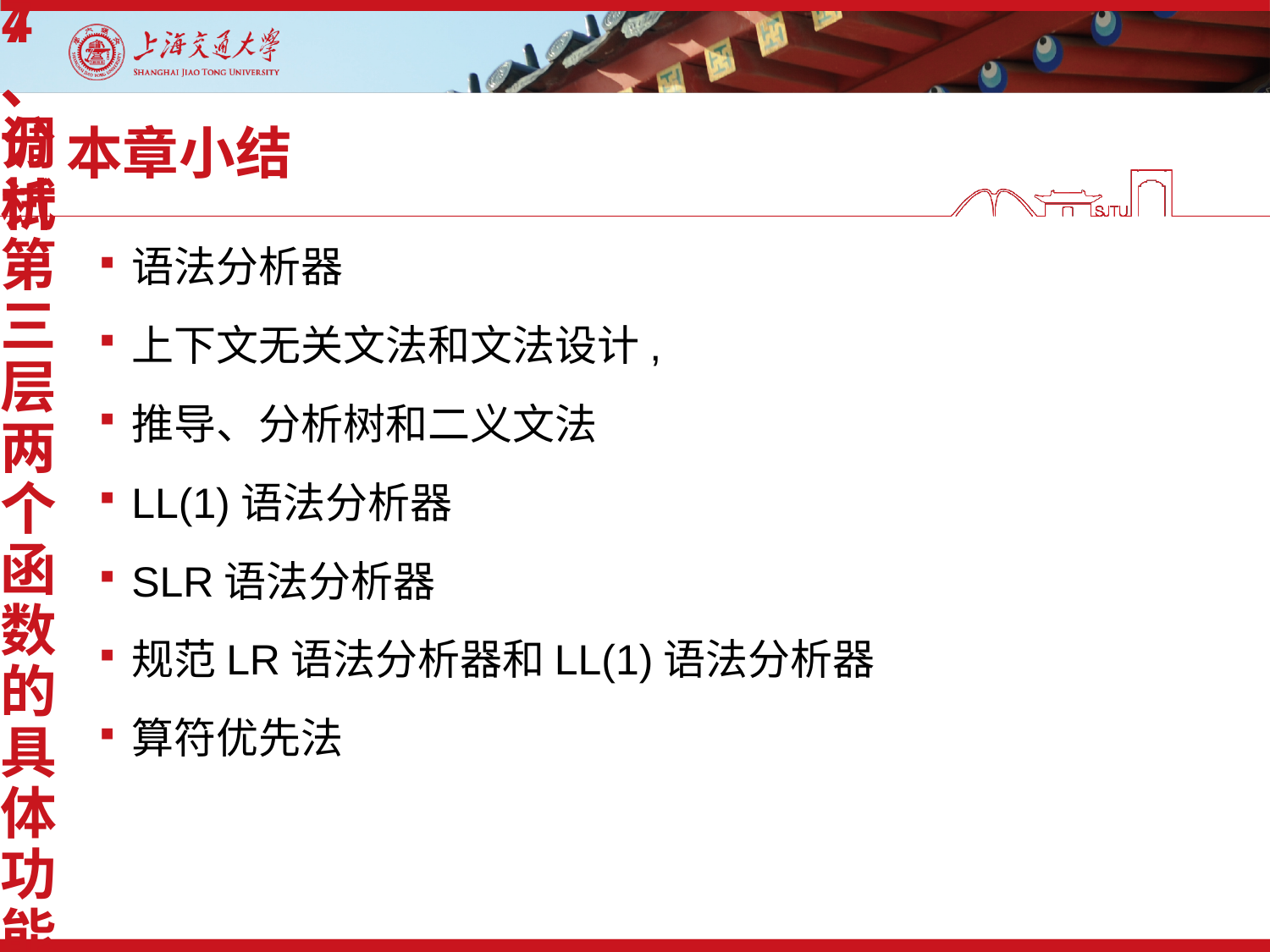

4、分析第三层两个函数的具体功能
7、调试
# 本章小结
语法分析器
上下文无关文法和文法设计,
推导、分析树和二义文法
LL(1)语法分析器
SLR语法分析器
规范LR语法分析器和LL(1)语法分析器
算符优先法